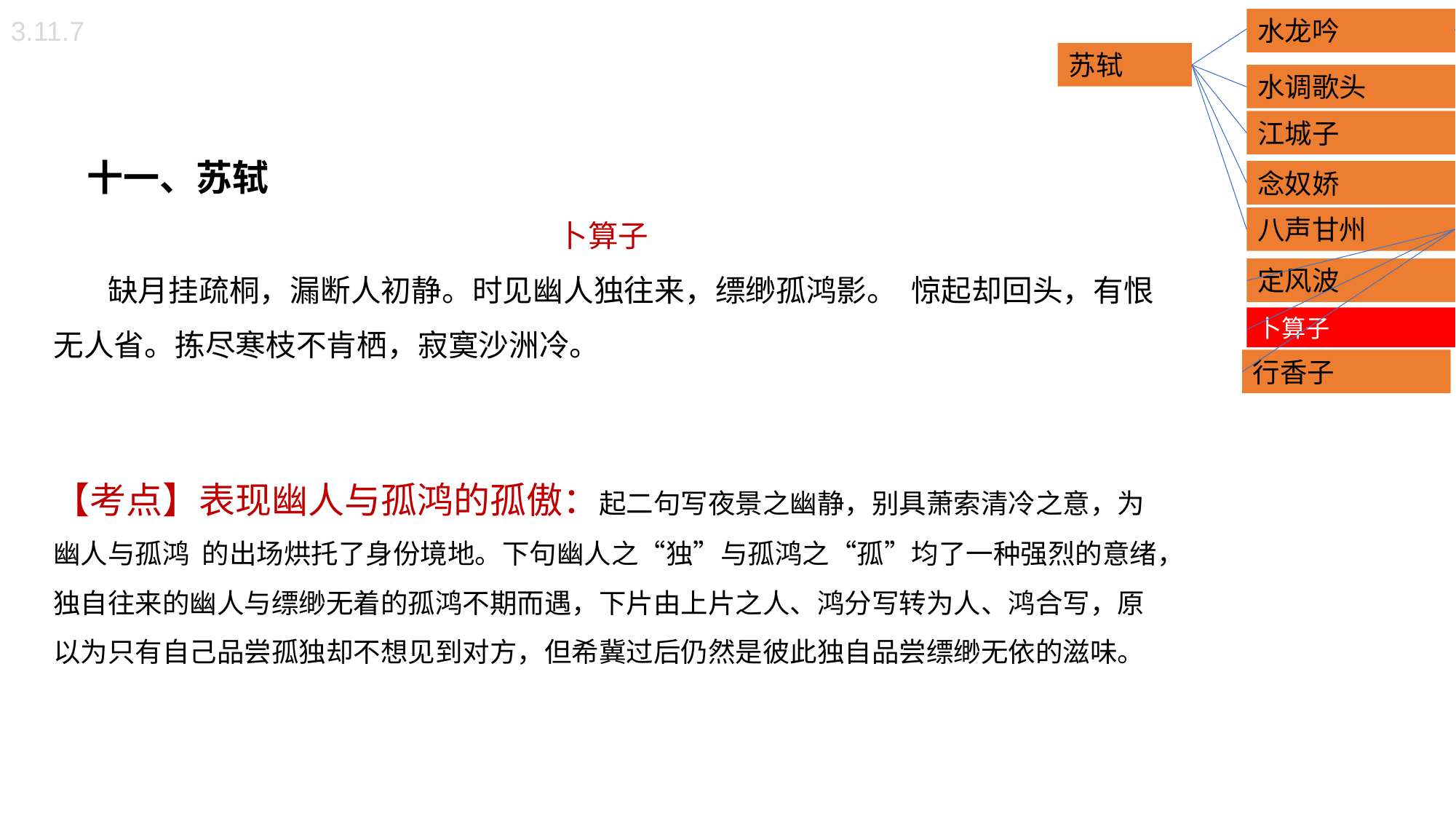

3.11.7
水龙吟
苏轼
水调歌头
江城子
   十一、苏轼
卜算子
       缺月挂疏桐，漏断人初静。时见幽人独往来，缥缈孤鸿影。  惊起却回头，有恨无人省。拣尽寒枝不肯栖，寂寞沙洲冷。

【考点】表现幽人与孤鸿的孤傲：起二句写夜景之幽静，别具萧索清冷之意，为幽人与孤鸿  的出场烘托了身份境地。下句幽人之“独”与孤鸿之“孤”均了一种强烈的意绪，独自往来的幽人与缥缈无着的孤鸿不期而遇，下片由上片之人、鸿分写转为人、鸿合写，原以为只有自己品尝孤独却不想见到对方，但希冀过后仍然是彼此独自品尝缥缈无依的滋味。
念奴娇
八声甘州
定风波
卜算子
行香子